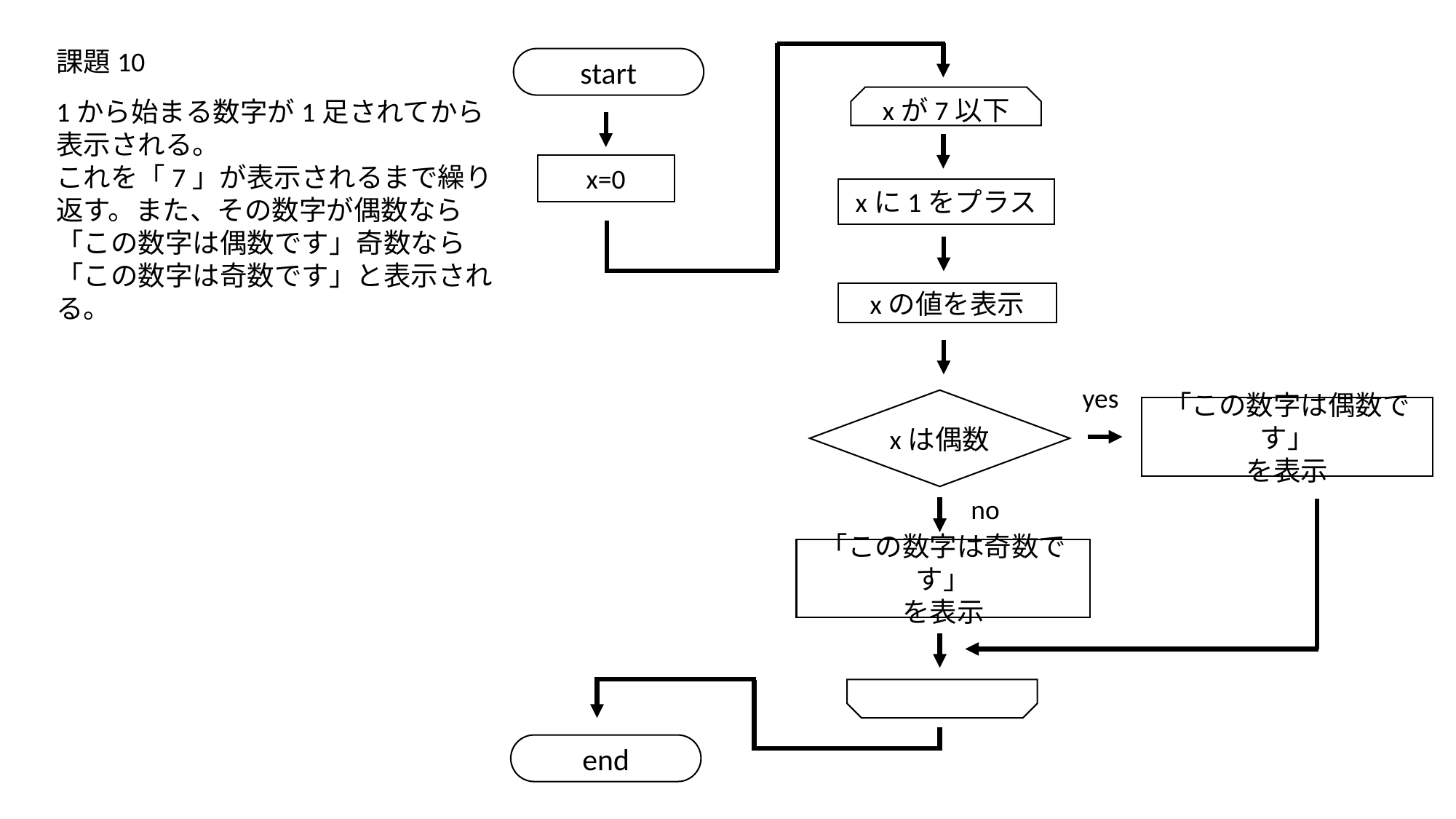

課題10
start
xが7以下
1から始まる数字が1足されてから
表示される。
これを「7」が表示されるまで繰り返す。また、その数字が偶数なら
「この数字は偶数です」奇数なら
「この数字は奇数です」と表示される。
x=0
xに1をプラス
xの値を表示
yes
xは偶数
「この数字は偶数です」
を表示
no
「この数字は奇数です」
を表示

end